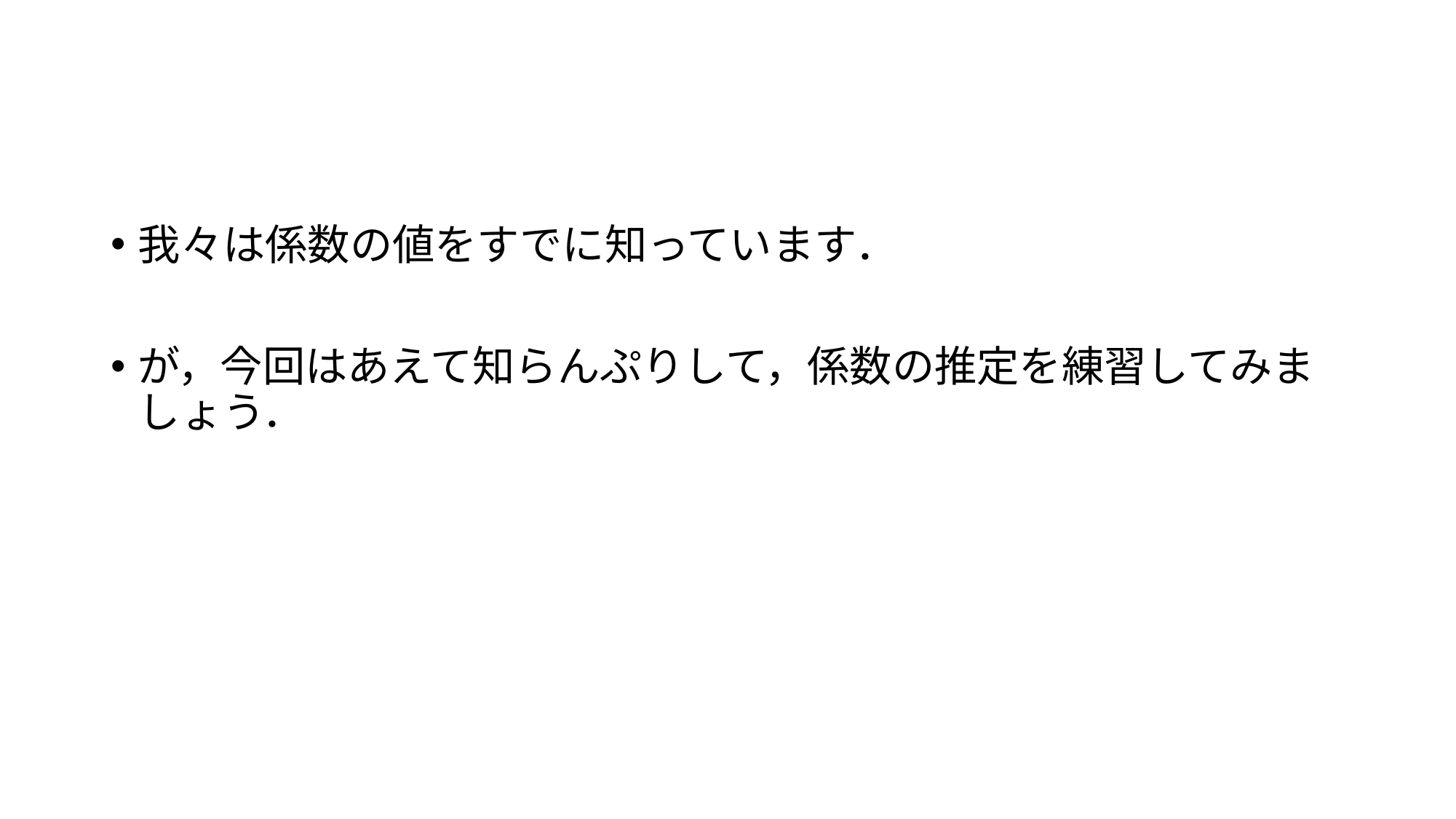

#
我々は係数の値をすでに知っています．

が，今回はあえて知らんぷりして，係数の推定を練習してみましょう．